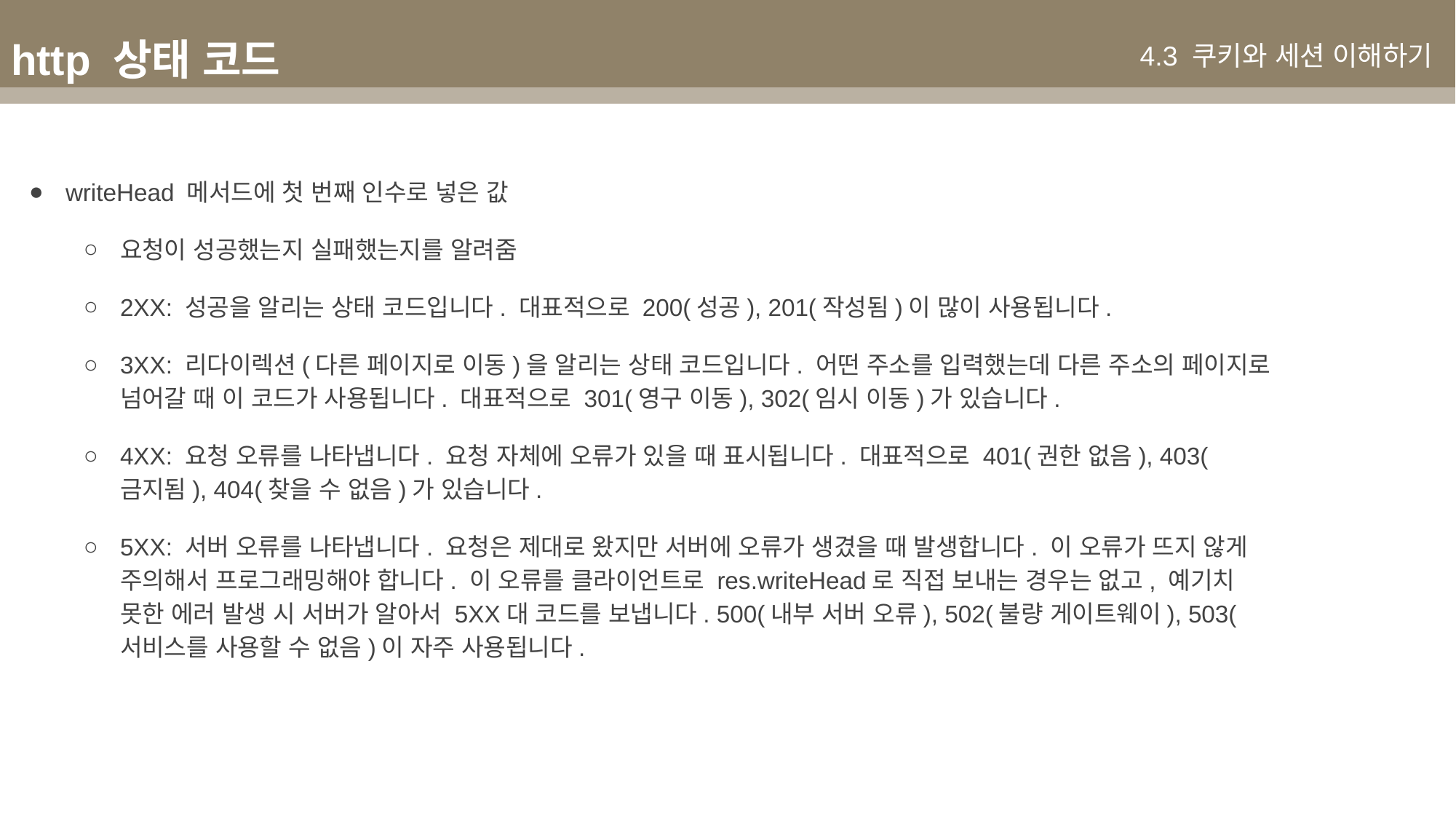

http 상태 코드
4.3 쿠키와 세션 이해하기
writeHead 메서드에 첫 번째 인수로 넣은 값
요청이 성공했는지 실패했는지를 알려줌
2XX: 성공을 알리는 상태 코드입니다. 대표적으로 200(성공), 201(작성됨)이 많이 사용됩니다.
3XX: 리다이렉션(다른 페이지로 이동)을 알리는 상태 코드입니다. 어떤 주소를 입력했는데 다른 주소의 페이지로 넘어갈 때 이 코드가 사용됩니다. 대표적으로 301(영구 이동), 302(임시 이동)가 있습니다.
4XX: 요청 오류를 나타냅니다. 요청 자체에 오류가 있을 때 표시됩니다. 대표적으로 401(권한 없음), 403(금지됨), 404(찾을 수 없음)가 있습니다.
5XX: 서버 오류를 나타냅니다. 요청은 제대로 왔지만 서버에 오류가 생겼을 때 발생합니다. 이 오류가 뜨지 않게 주의해서 프로그래밍해야 합니다. 이 오류를 클라이언트로 res.writeHead로 직접 보내는 경우는 없고, 예기치 못한 에러 발생 시 서버가 알아서 5XX대 코드를 보냅니다. 500(내부 서버 오류), 502(불량 게이트웨이), 503(서비스를 사용할 수 없음)이 자주 사용됩니다.